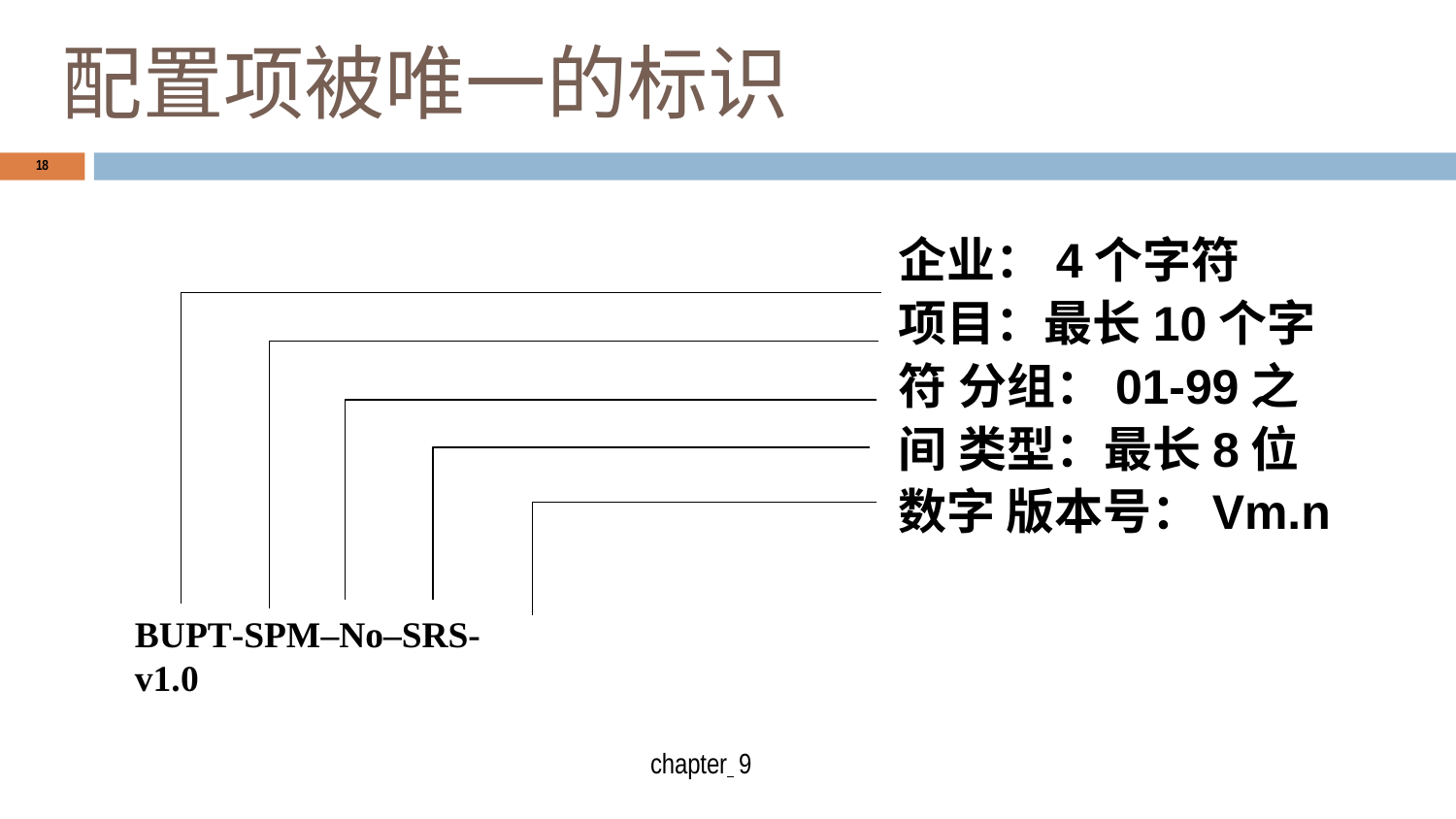

# 配置项被唯一的标识
18
企业：4个字符
项目：最长10个字符 分组：01-99之间 类型：最长8位数字 版本号：Vm.n

BUPT-SPM–No–SRS-v1.0
chapter 9